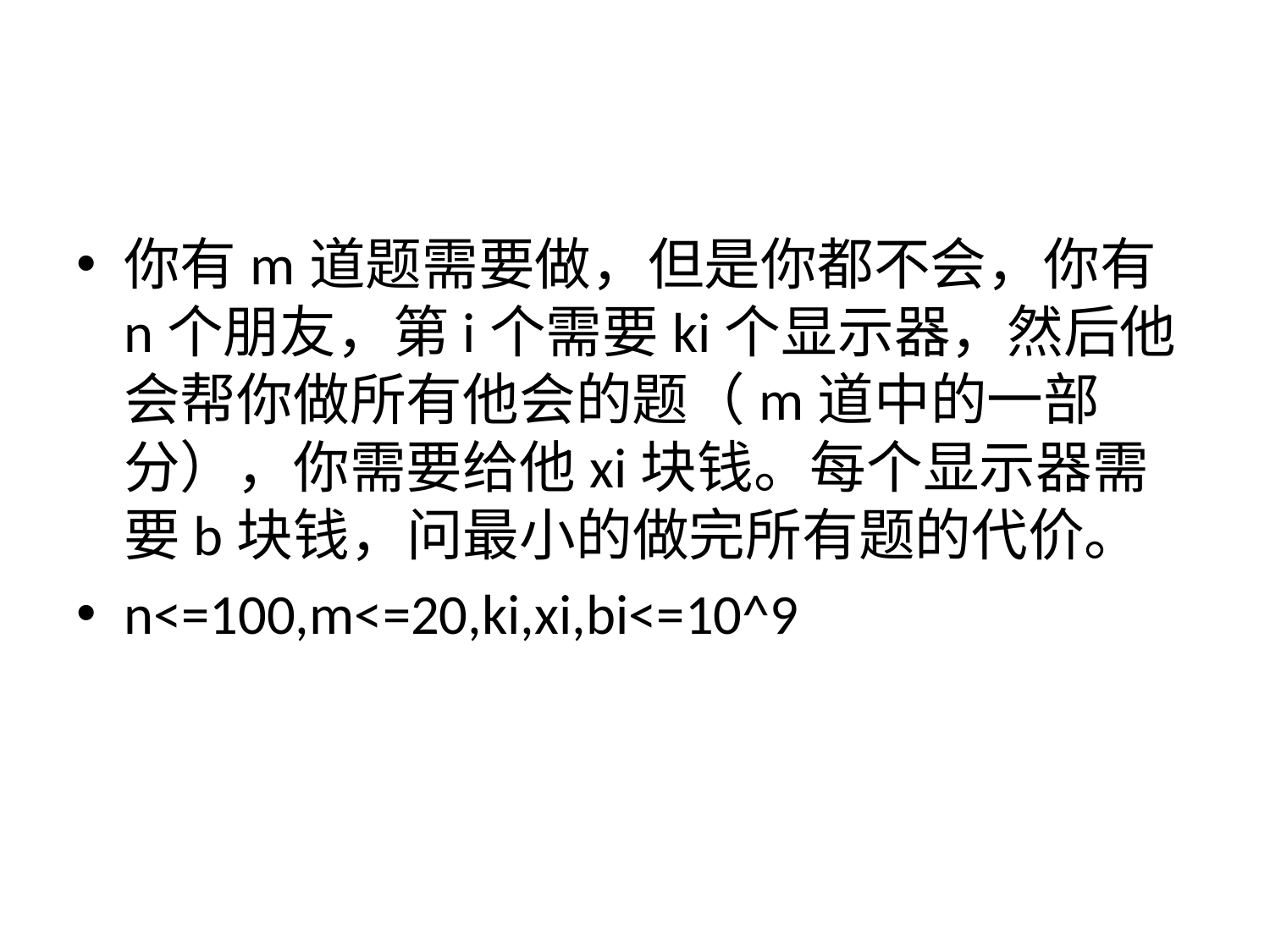

#
你有m道题需要做，但是你都不会，你有n个朋友，第i个需要ki个显示器，然后他会帮你做所有他会的题（m道中的一部分），你需要给他xi块钱。每个显示器需要b块钱，问最小的做完所有题的代价。
n<=100,m<=20,ki,xi,bi<=10^9